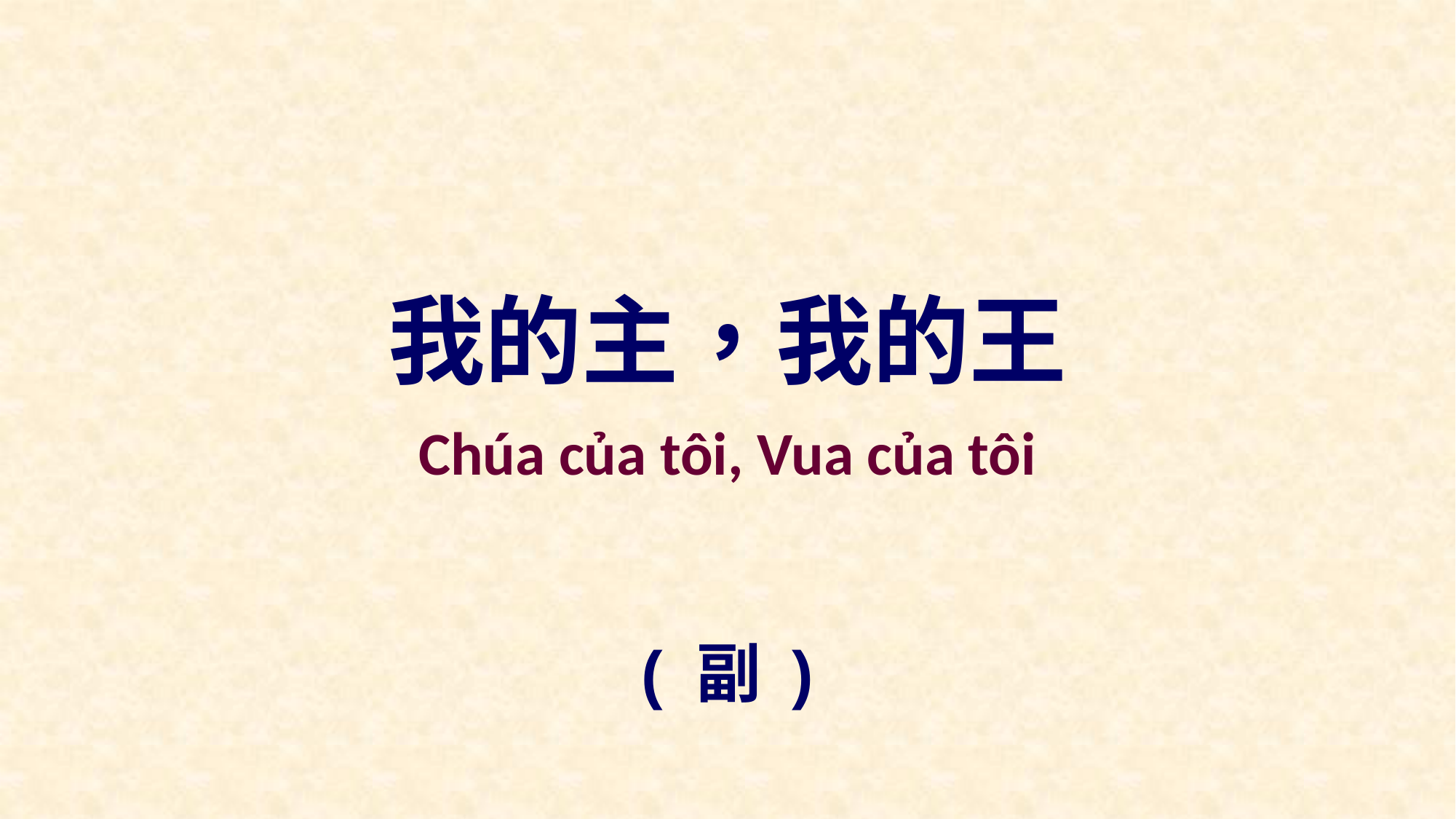

我的主，我的王
Chúa của tôi, Vua của tôi
( 副 )